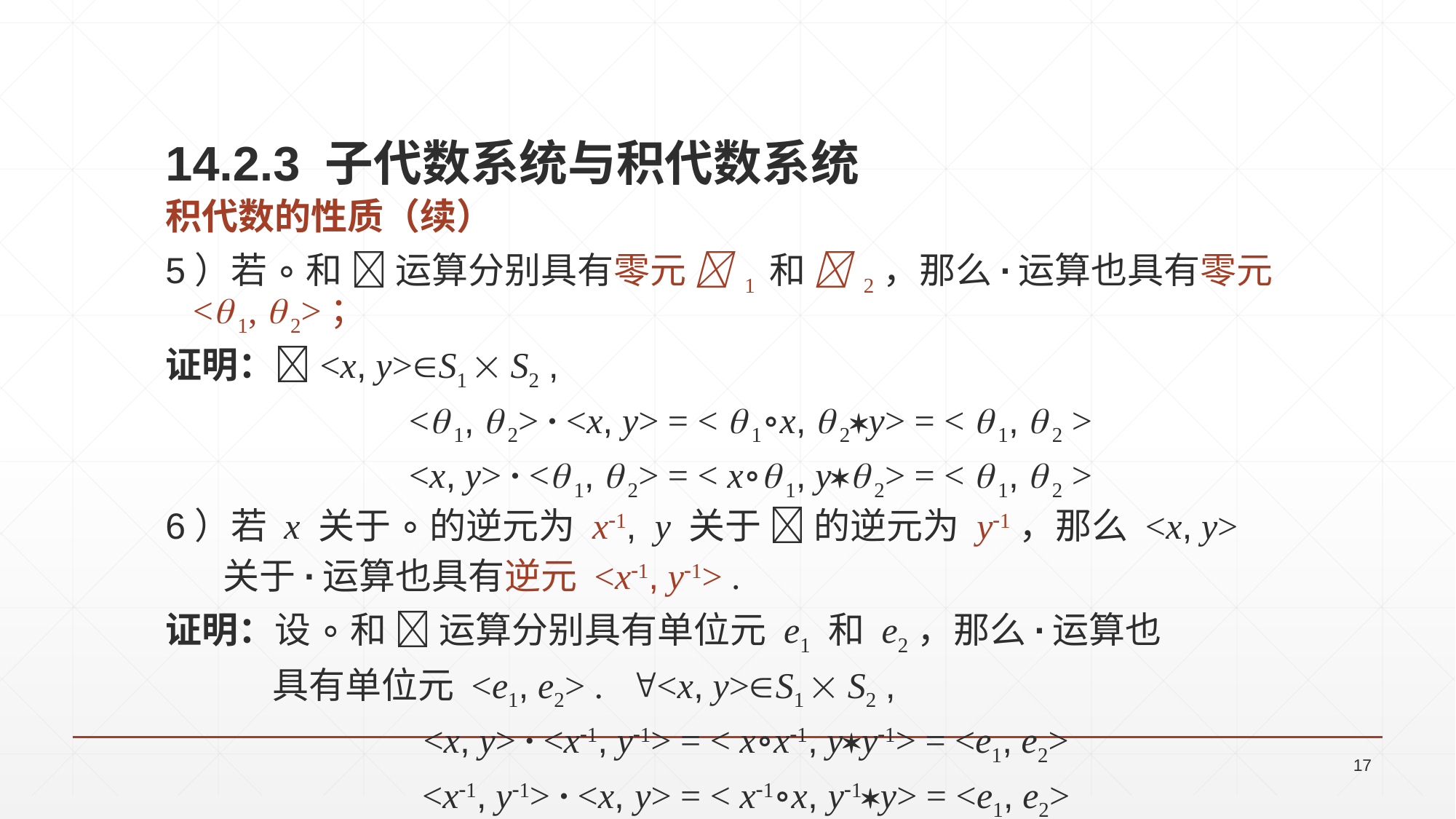

14.2.3 子代数系统与积代数系统
积代数的性质（续）
5）若 ∘ 和 ∗ 运算分别具有零元 θ 1 和 θ 2，那么 ∙ 运算也具有零元 <θ 1, θ 2>；
证明：∀<x, y>∈S1 × S2 ,
 <θ 1, θ 2> ∙ <x, y> = < θ 1∘x, θ 2∗y> = < θ 1, θ 2 >
 <x, y> ∙ <θ 1, θ 2> = < x∘θ 1, y∗θ 2> = < θ 1, θ 2 >
6）若 x 关于 ∘ 的逆元为 x−1,  y 关于 ∗ 的逆元为 y−1，那么 <x, y>
      关于 ∙ 运算也具有逆元 <x−1, y−1> .
证明：设 ∘ 和 ∗ 运算分别具有单位元 e1 和 e2，那么 ∙ 运算也
            具有单位元 <e1, e2> .   ∀<x, y>∈S1 × S2 ,
<x, y> ∙ <x−1, y−1> = < x∘x−1, y∗y−1> = <e1, e2>
<x−1, y−1> ∙ <x, y> = < x−1∘x, y−1∗y> = <e1, e2>

17